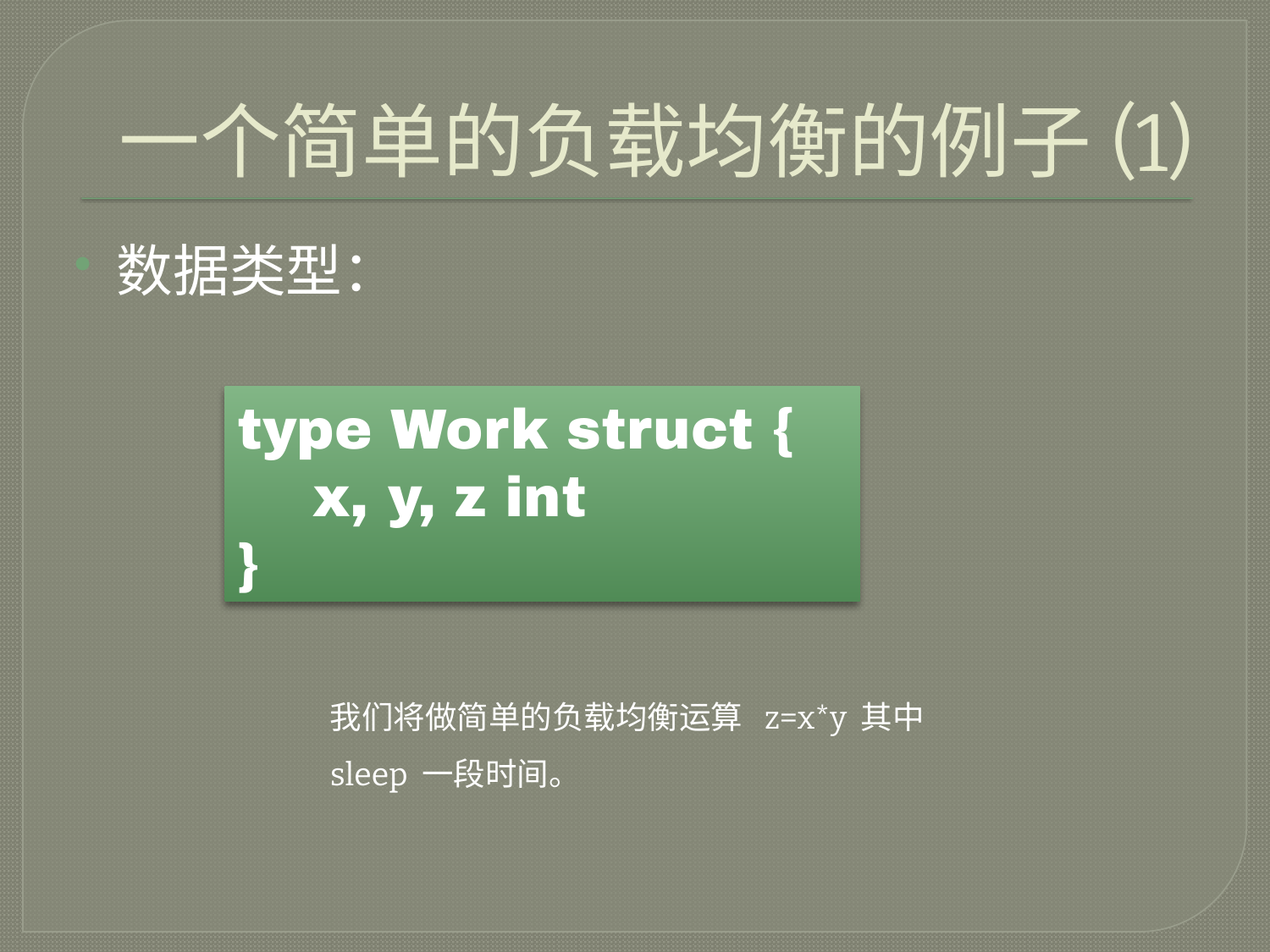

# 一个简单的负载均衡的例子(1)
数据类型：
type Work struct {
    x, y, z int
}
我们将做简单的负载均衡运算  z=x*y 其中 sleep 一段时间。